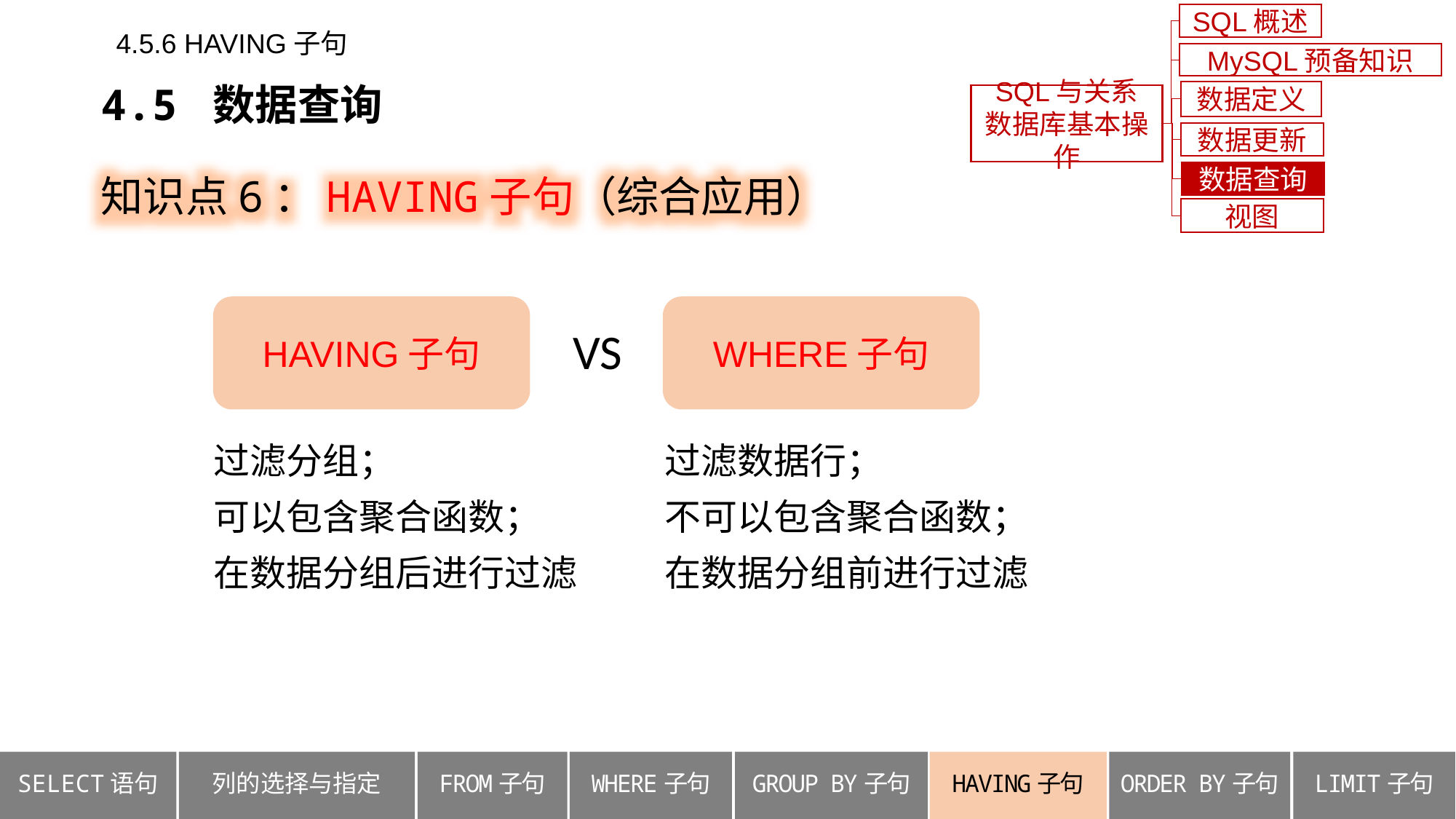

SQL概述
4.5.6 HAVING子句
MySQL预备知识
4.5 数据查询
数据定义
SQL与关系数据库基本操作
数据更新
知识点6：HAVING子句（综合应用）
数据查询
视图
HAVING子句
WHERE子句
VS
过滤分组；
可以包含聚合函数；
在数据分组后进行过滤
过滤数据行；
不可以包含聚合函数；
在数据分组前进行过滤
列的选择与指定
ORDER BY子句
SELECT语句
FROM子句
WHERE子句
GROUP BY子句
HAVING子句
LIMIT子句